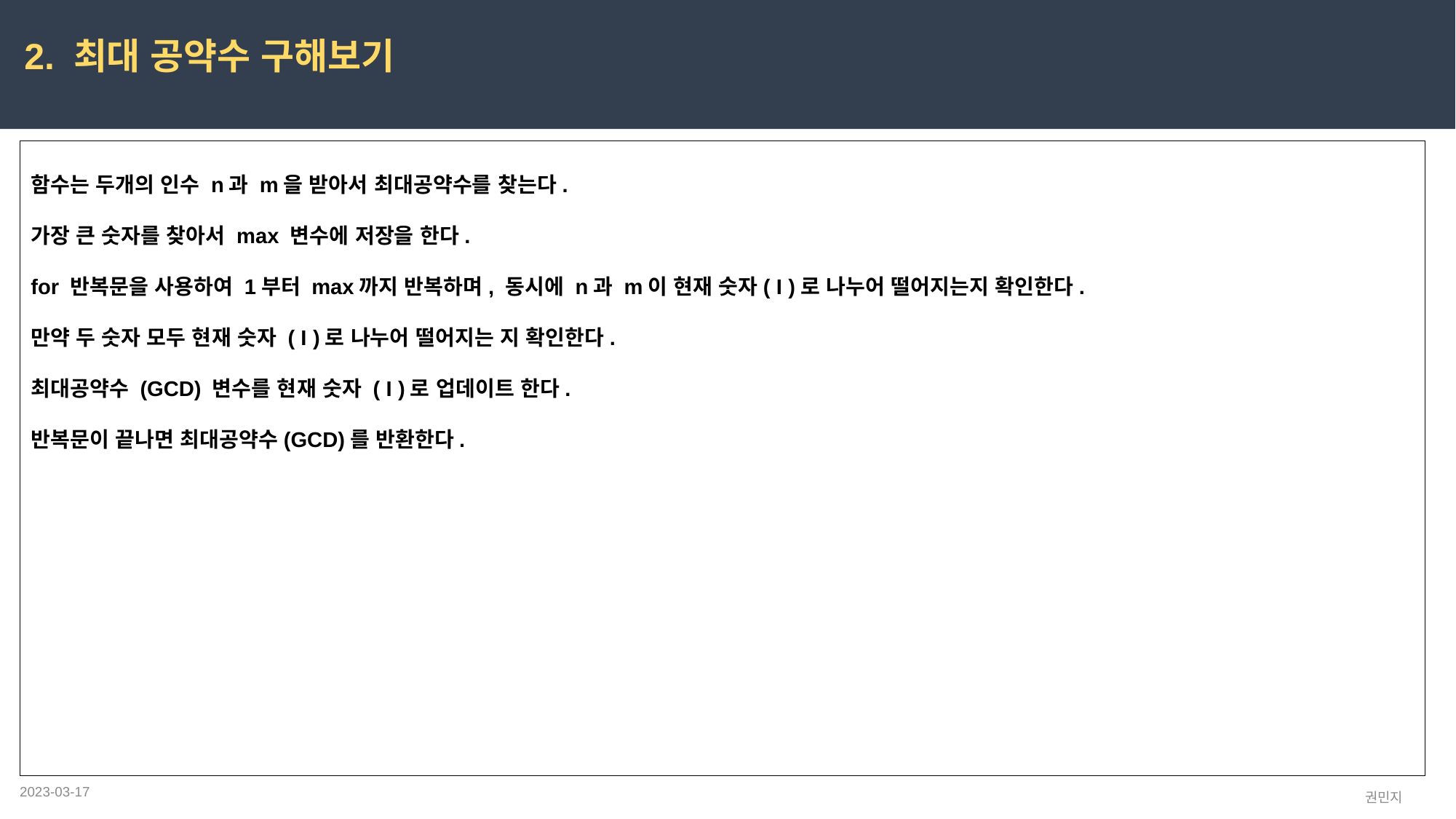

2. 최대 공약수 구해보기
함수는 두개의 인수 n과 m을 받아서 최대공약수를 찾는다.
가장 큰 숫자를 찾아서 max 변수에 저장을 한다.
for 반복문을 사용하여 1부터 max까지 반복하며, 동시에 n과 m이 현재 숫자( I )로 나누어 떨어지는지 확인한다.
만약 두 숫자 모두 현재 숫자 ( I )로 나누어 떨어지는 지 확인한다.
최대공약수 (GCD) 변수를 현재 숫자 ( I )로 업데이트 한다.
반복문이 끝나면 최대공약수(GCD)를 반환한다.
2023-03-17
권민지